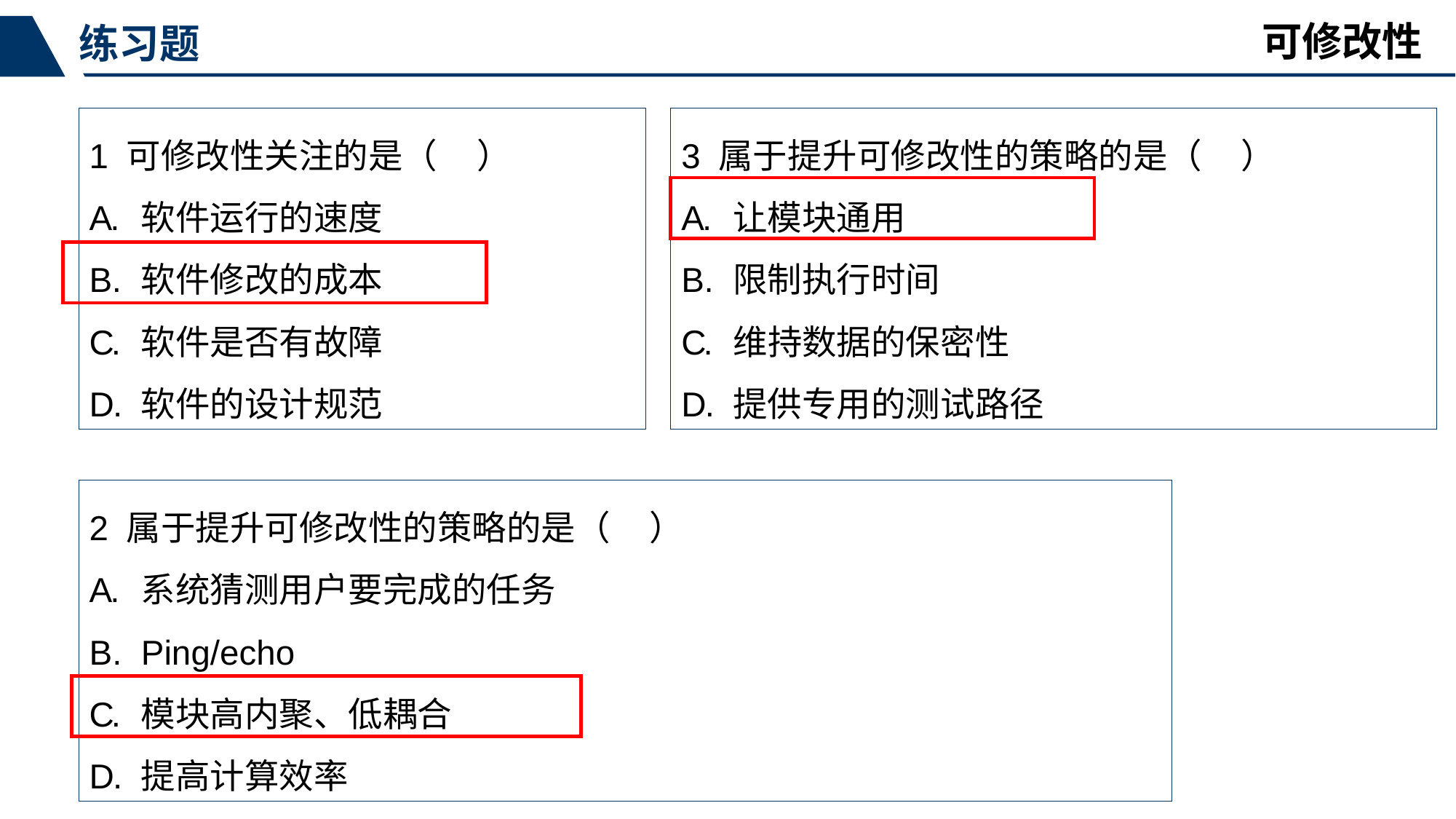

可修改性

练习题

1 可修改性关注的是（     ）
软件运行的速度
软件修改的成本
软件是否有故障
软件的设计规范
3 属于提升可修改性的策略的是（     ）
让模块通用
限制执行时间
维持数据的保密性
提供专用的测试路径

2 属于提升可修改性的策略的是（     ）
系统猜测用户要完成的任务
Ping/echo
模块高内聚、低耦合
提高计算效率